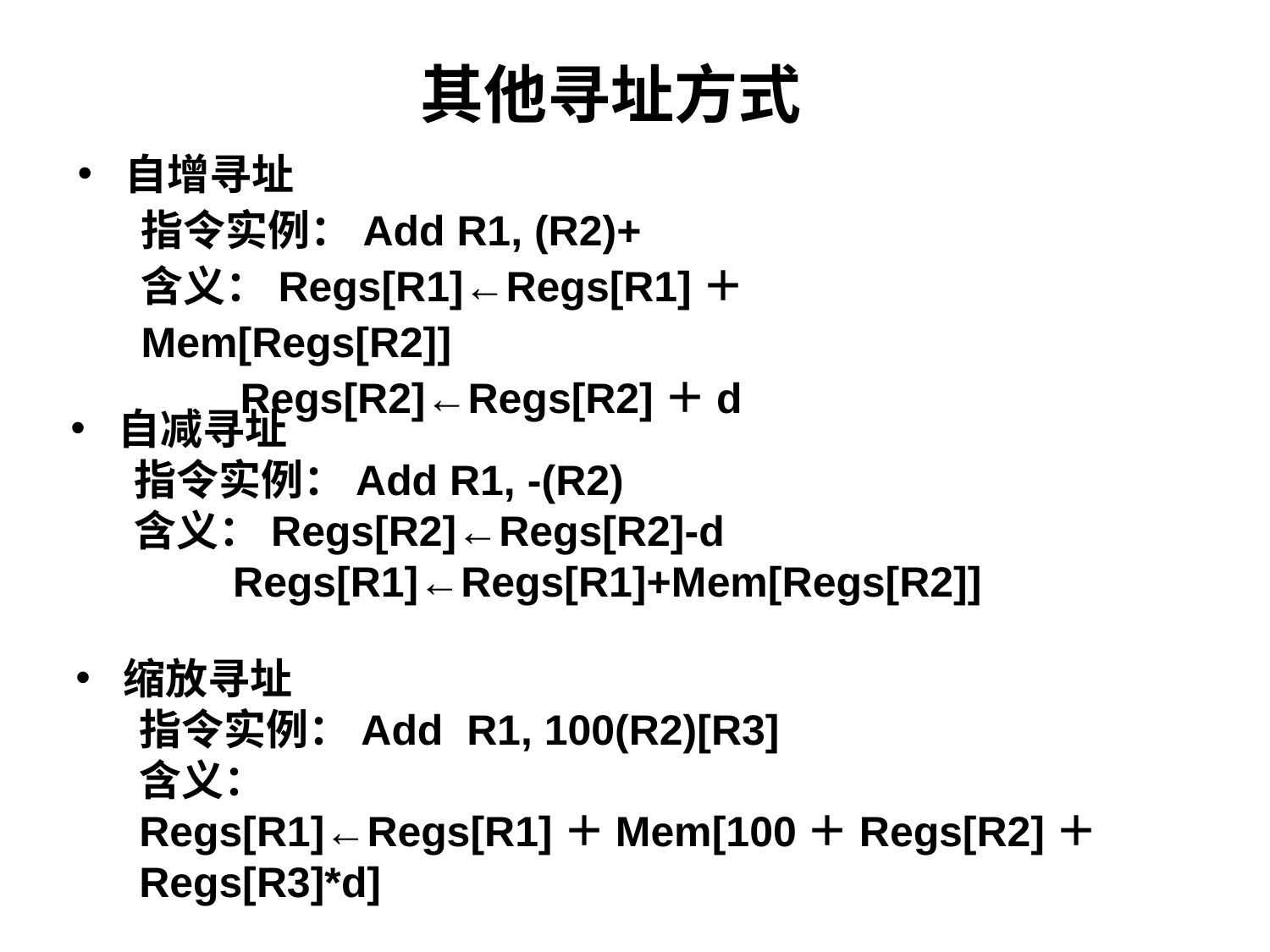

其他寻址方式
自增寻址
指令实例：Add R1, (R2)+
含义：Regs[R1]←Regs[R1]＋Mem[Regs[R2]]
   Regs[R2]←Regs[R2]＋d
自减寻址
指令实例：Add R1, -(R2)
含义：Regs[R2]←Regs[R2]-d
   Regs[R1]←Regs[R1]+Mem[Regs[R2]]
缩放寻址
指令实例：Add  R1, 100(R2)[R3]
含义：
Regs[R1]←Regs[R1]＋Mem[100＋Regs[R2]＋Regs[R3]*d]